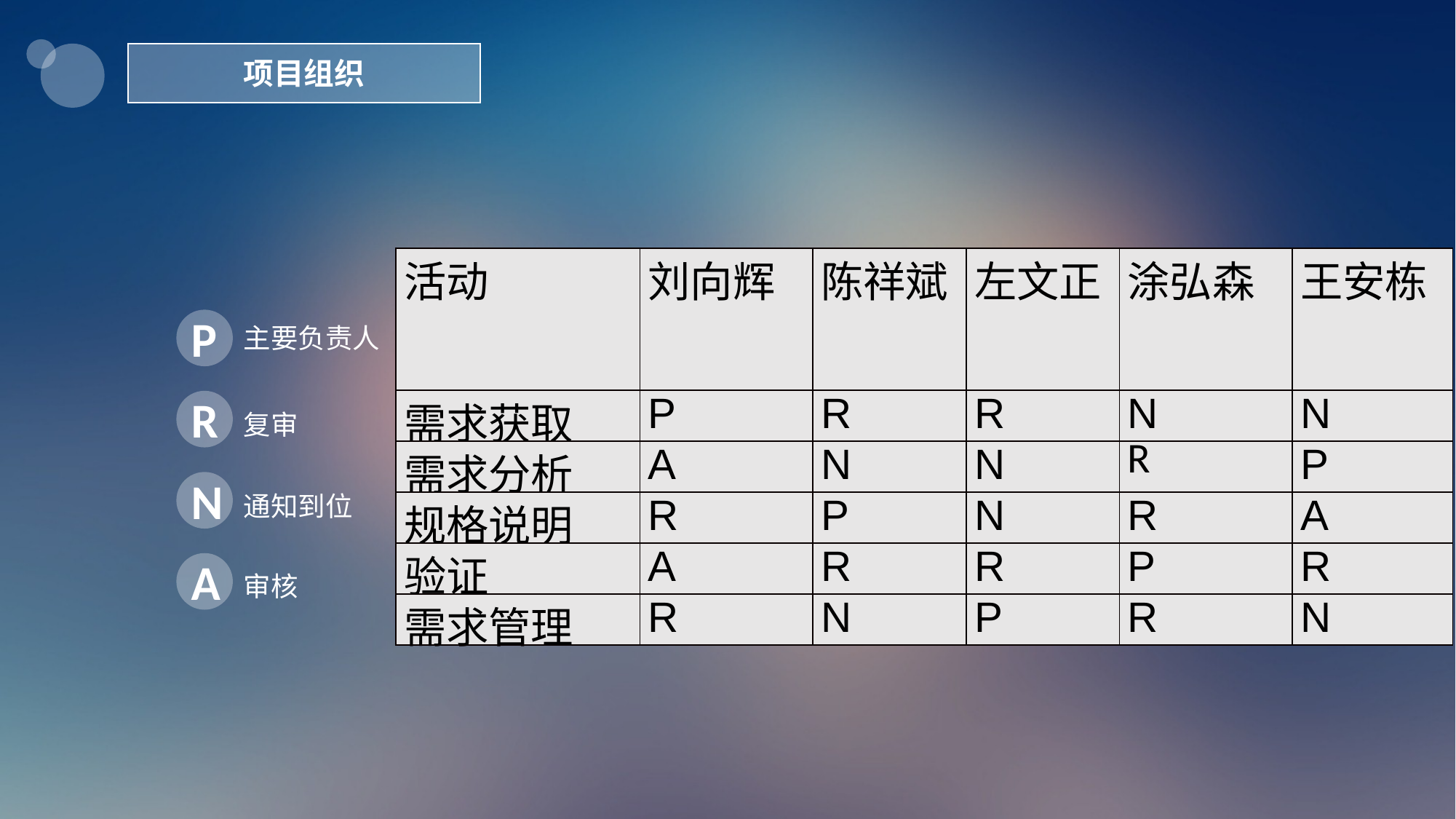

项目组织
| 活动 | 刘向辉 | 陈祥斌 | 左文正 | 涂弘森 | 王安栋 |
| --- | --- | --- | --- | --- | --- |
| 需求获取 | P | R | R | N | N |
| 需求分析 | A | N | N | R | P |
| 规格说明 | R | P | N | R | A |
| 验证 | A | R | R | P | R |
| 需求管理 | R | N | P | R | N |
P

主要负责人
R

复审
N

通知到位
A

审核